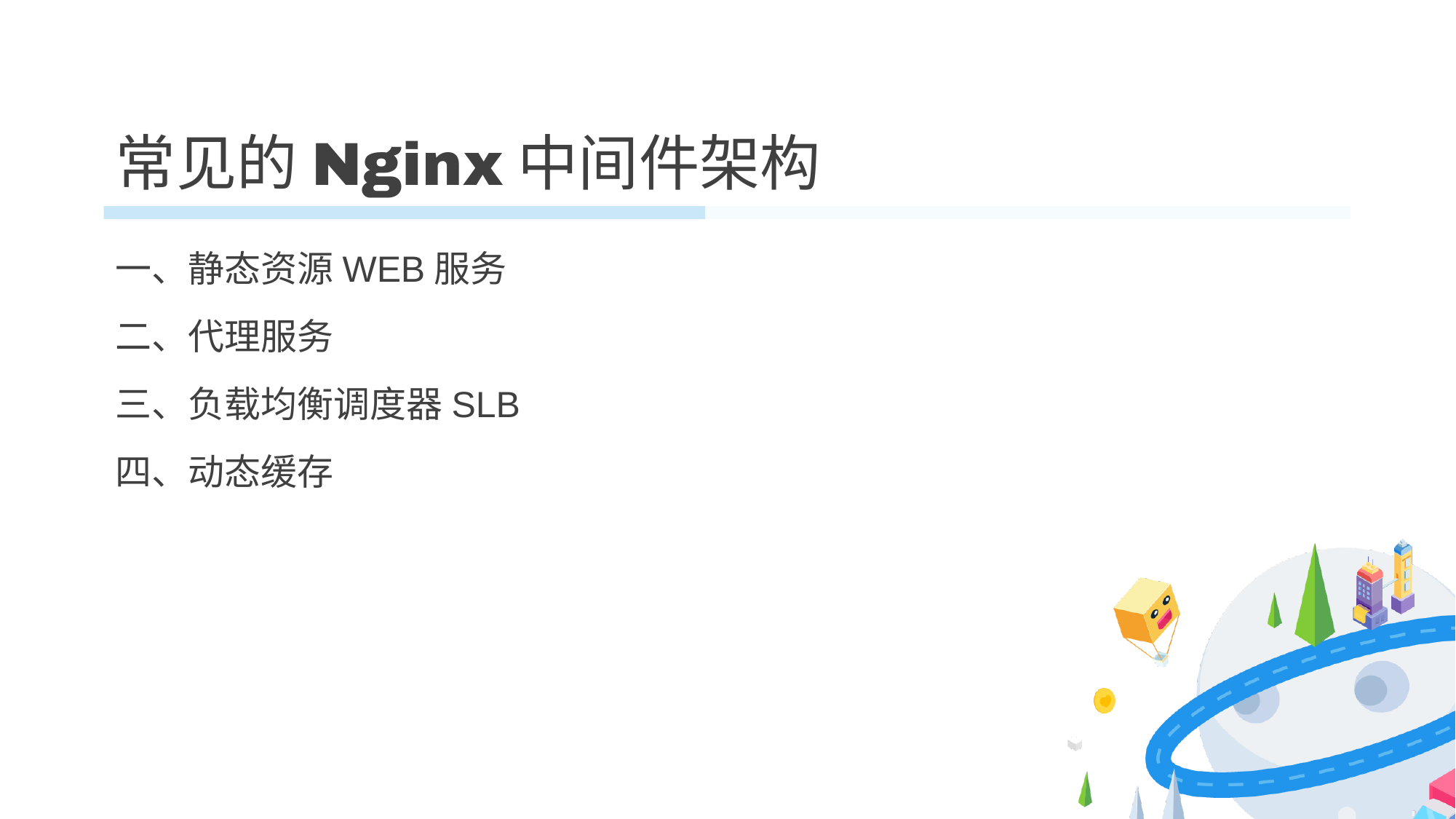

# 常见的Nginx中间件架构
一、静态资源WEB服务
二、代理服务
三、负载均衡调度器SLB
四、动态缓存